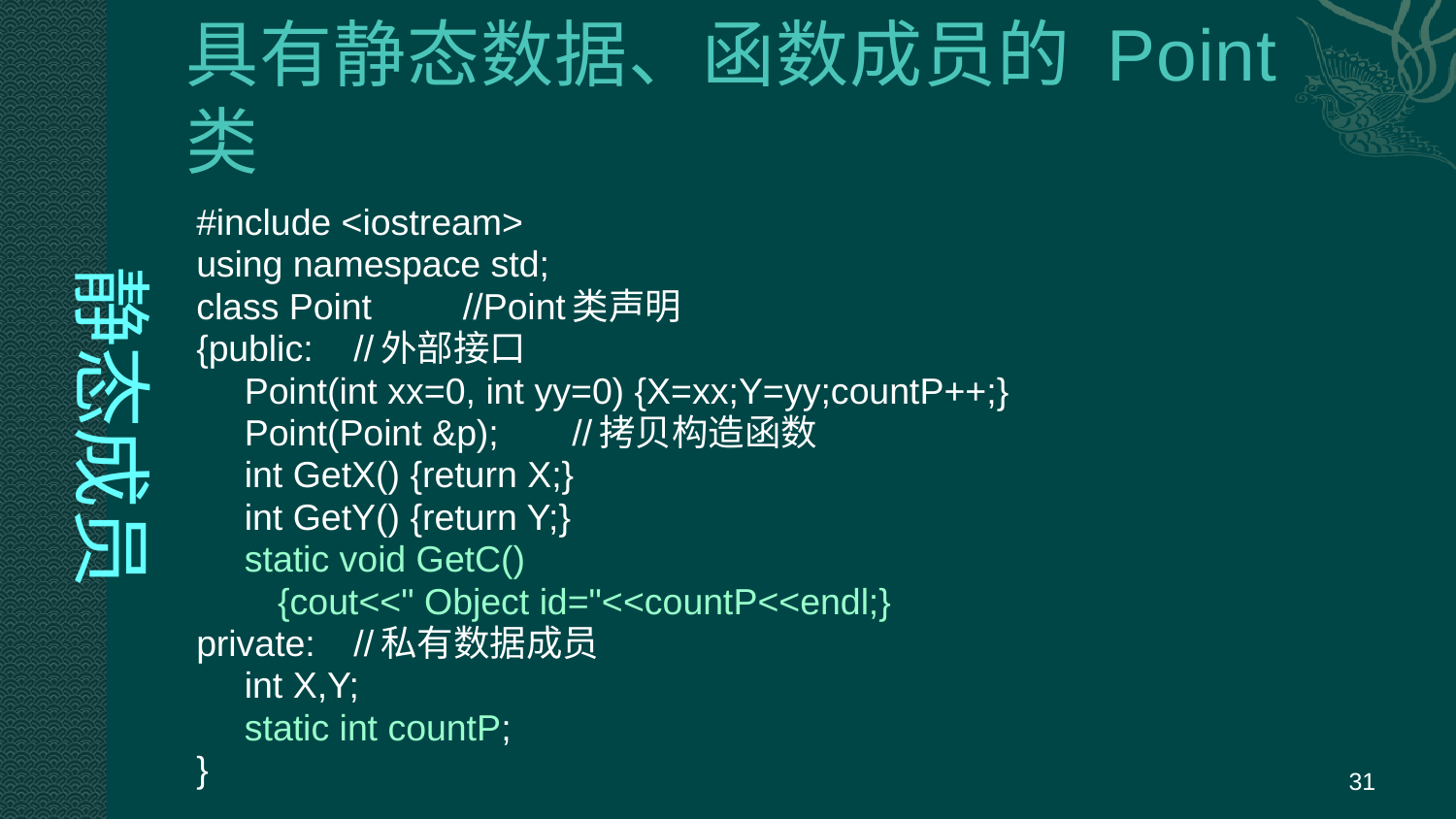

# 具有静态数据、函数成员的 Point类
静态成员
#include <iostream>
using namespace std;
class Point	//Point类声明
{public:	//外部接口
	Point(int xx=0, int yy=0) {X=xx;Y=yy;countP++;}
	Point(Point &p);	//拷贝构造函数
	int GetX() {return X;}
	int GetY() {return Y;}
	static void GetC()
        {cout<<" Object id="<<countP<<endl;}
private:	//私有数据成员
	int X,Y;
	static int countP;
}
31